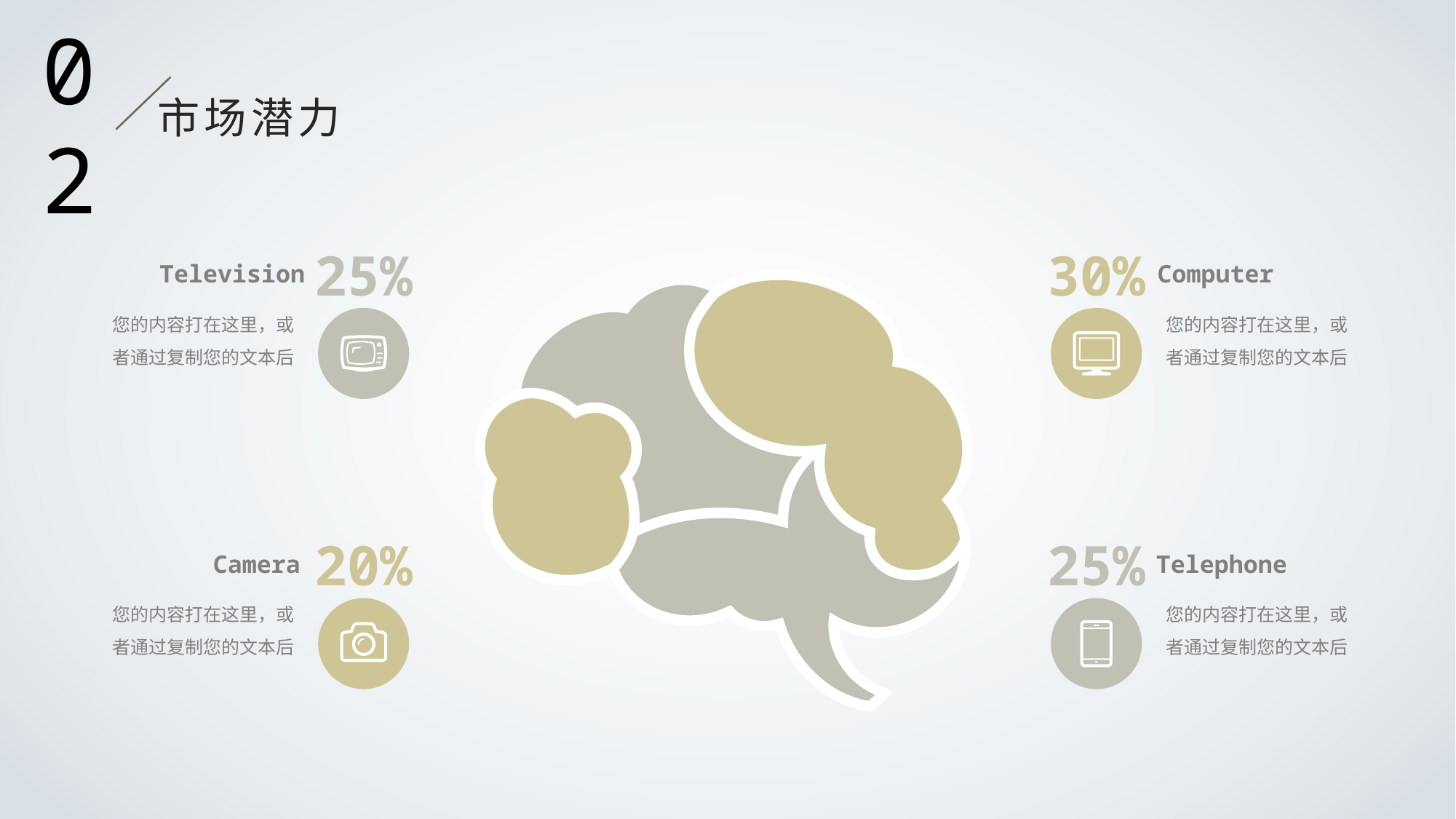

02
市场潜力
25%
30%
Television
Computer

您的内容打在这里，或者通过复制您的文本后
您的内容打在这里，或者通过复制您的文本后

20%
25%
Camera
Telephone
您的内容打在这里，或者通过复制您的文本后
您的内容打在这里，或者通过复制您的文本后